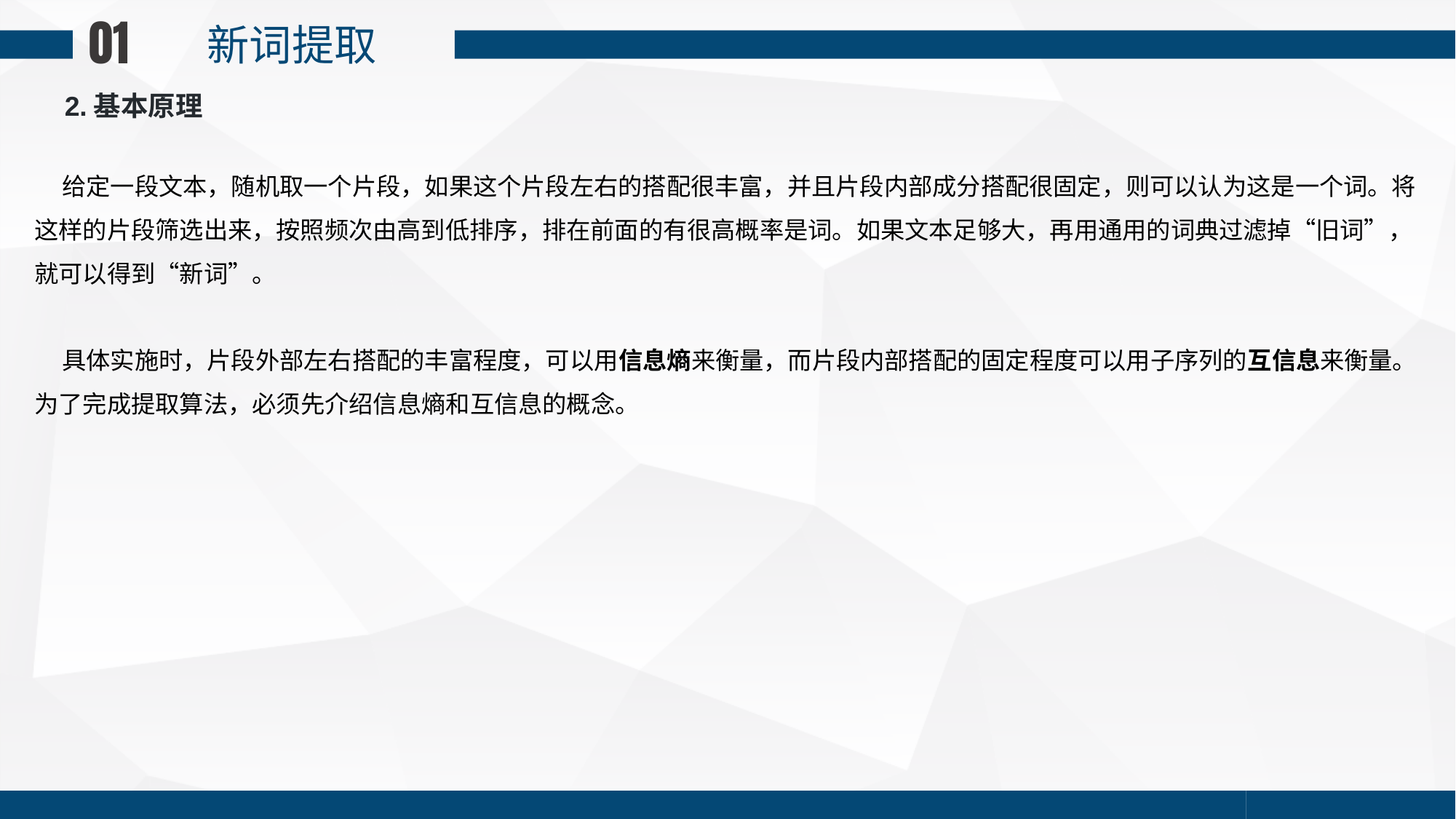

01
新词提取

2.基本原理
    给定一段文本，随机取一个片段，如果这个片段左右的搭配很丰富，并且片段内部成分搭配很固定，则可以认为这是一个词。将这样的片段筛选出来，按照频次由高到低排序，排在前面的有很高概率是词。如果文本足够大，再用通用的词典过滤掉“旧词”，就可以得到“新词”。
    具体实施时，片段外部左右搭配的丰富程度，可以用信息熵来衡量，而片段内部搭配的固定程度可以用子序列的互信息来衡量。为了完成提取算法，必须先介绍信息熵和互信息的概念。